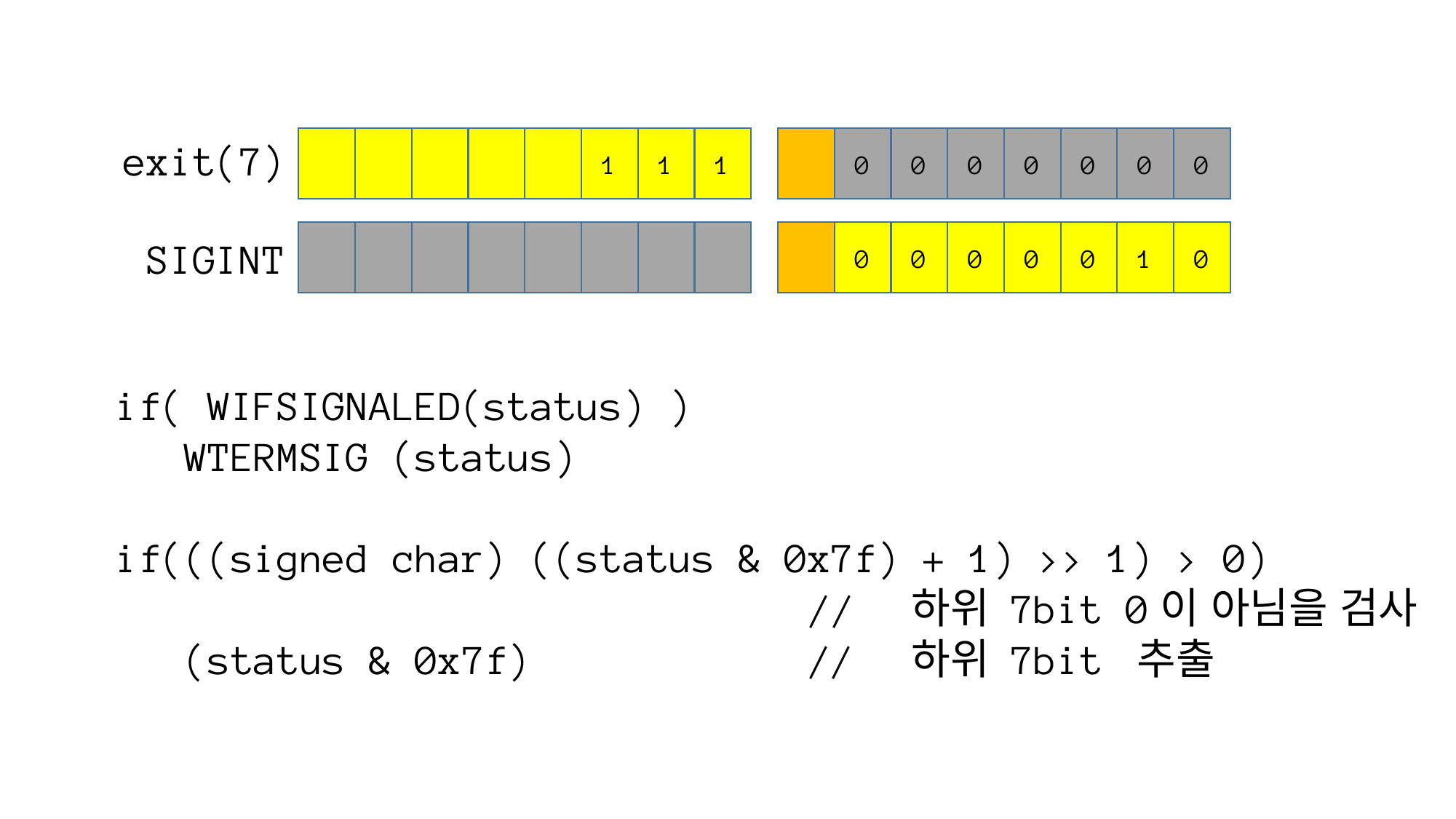

exit(7)

1
1
1

0
0
0
0
0
0
0

0
0
0
0
0
1
0
SIGINT
if( WIFSIGNALED(status) )
   WTERMSIG (status)

if(((signed char) ((status & 0x7f) + 1) >> 1) > 0)
                              //  하위 7bit 0이 아님을 검사
   (status & 0x7f)            //  하위 7bit 추출